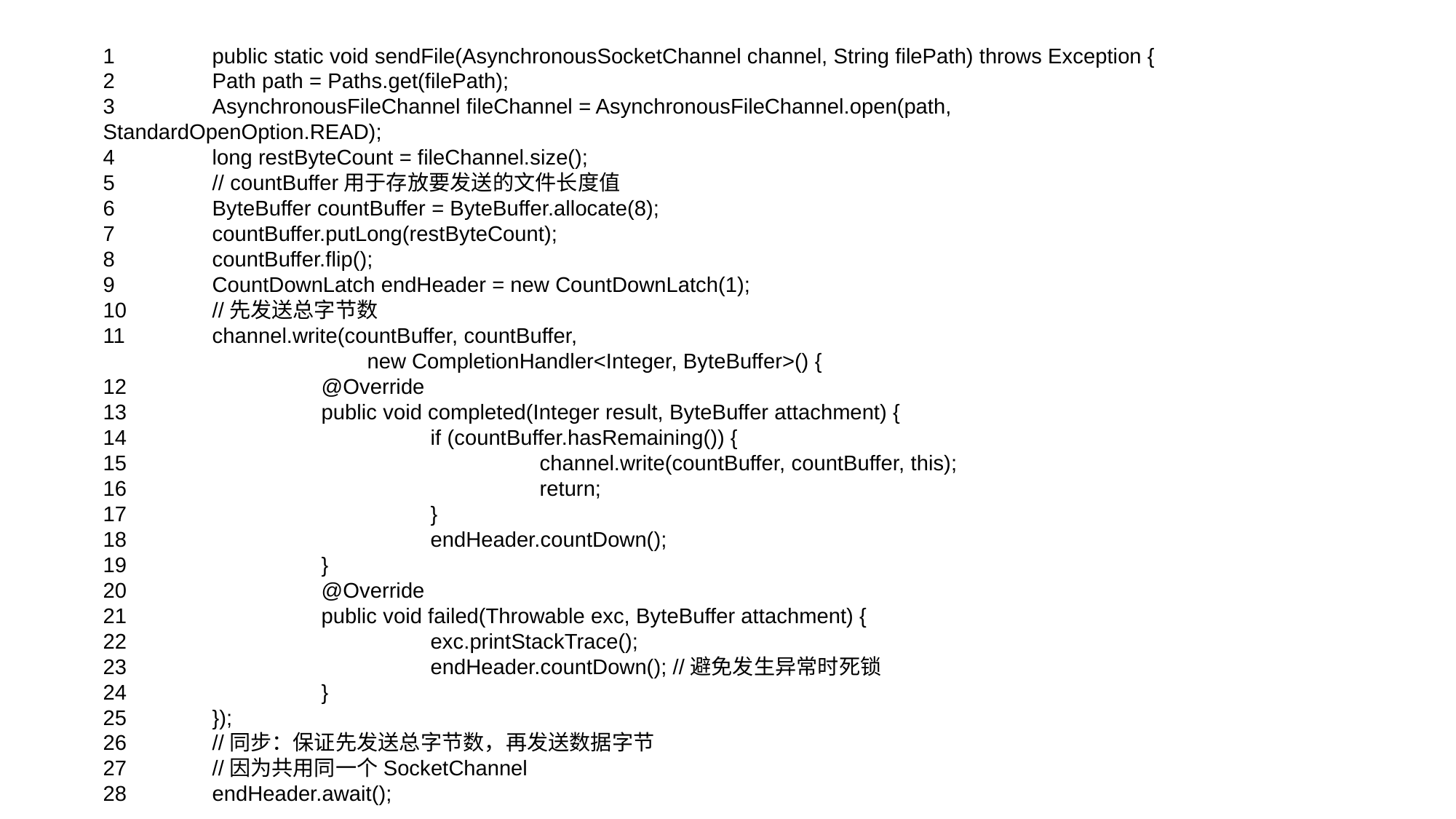

1	public static void sendFile(AsynchronousSocketChannel channel, String filePath) throws Exception {
2  	Path path = Paths.get(filePath);
3  	AsynchronousFileChannel fileChannel = AsynchronousFileChannel.open(path, StandardOpenOption.READ);
4  	long restByteCount = fileChannel.size();
5  	// countBuffer用于存放要发送的文件长度值
6  	ByteBuffer countBuffer = ByteBuffer.allocate(8);
7  	countBuffer.putLong(restByteCount);
8  	countBuffer.flip();
9  	CountDownLatch endHeader = new CountDownLatch(1);
10 	//先发送总字节数
11 	channel.write(countBuffer, countBuffer,
                                            new CompletionHandler<Integer, ByteBuffer>() {
12 		@Override
13 		public void completed(Integer result, ByteBuffer attachment) {
14 			if (countBuffer.hasRemaining()) {
15 				channel.write(countBuffer, countBuffer, this);
16 				return;
17 			}
18 			endHeader.countDown();
19 		}
20 		@Override
21 		public void failed(Throwable exc, ByteBuffer attachment) {
22 			exc.printStackTrace();
23 			endHeader.countDown(); //避免发生异常时死锁
24 		}
25 	});
26 	//同步：保证先发送总字节数，再发送数据字节
27 	//因为共用同一个SocketChannel
28 	endHeader.await();